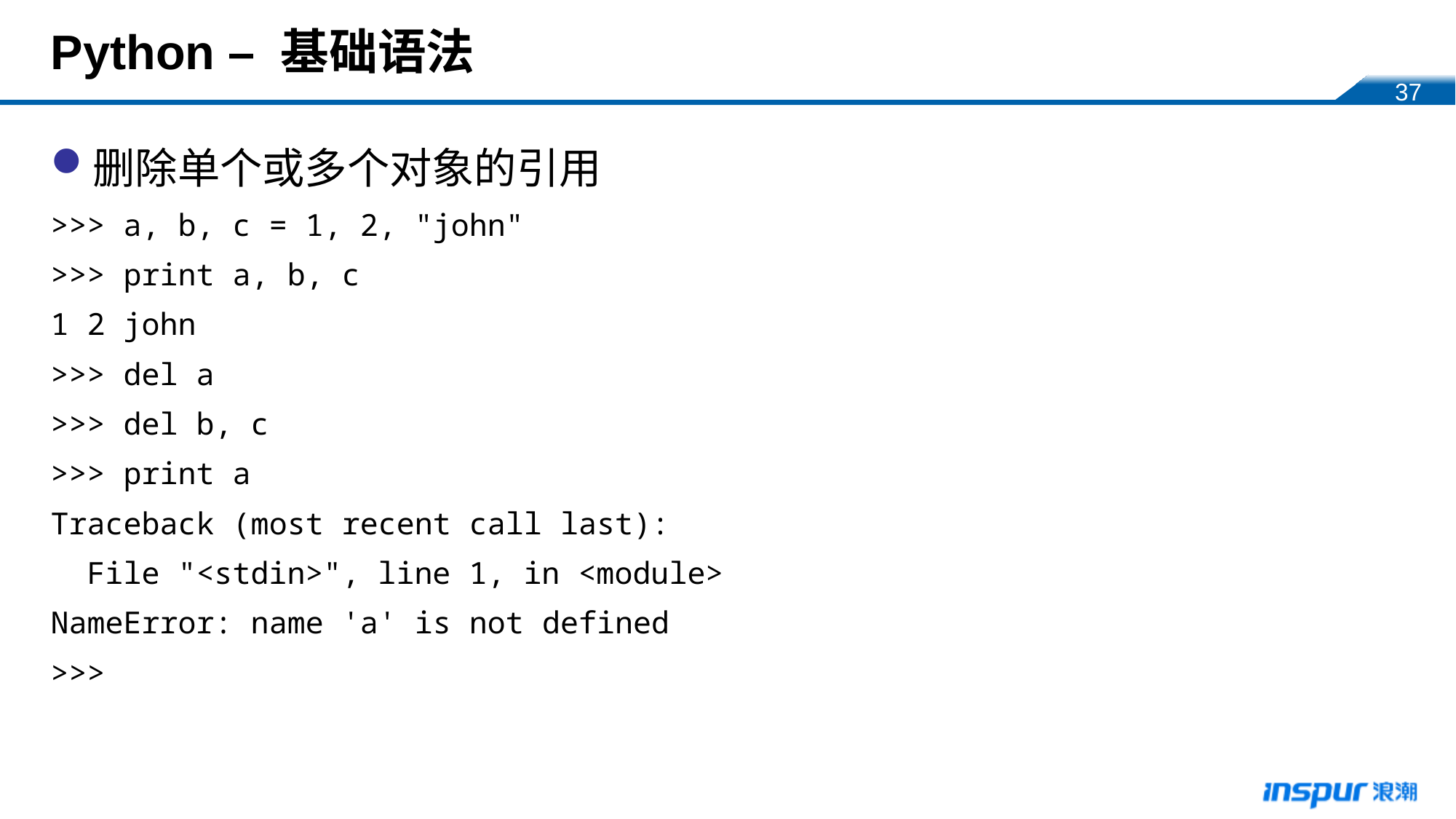

# Python – 基础语法
删除单个或多个对象的引用
>>> a, b, c = 1, 2, "john"
>>> print a, b, c
1 2 john
>>> del a
>>> del b, c
>>> print a
Traceback (most recent call last):
  File "<stdin>", line 1, in <module>
NameError: name 'a' is not defined
>>>